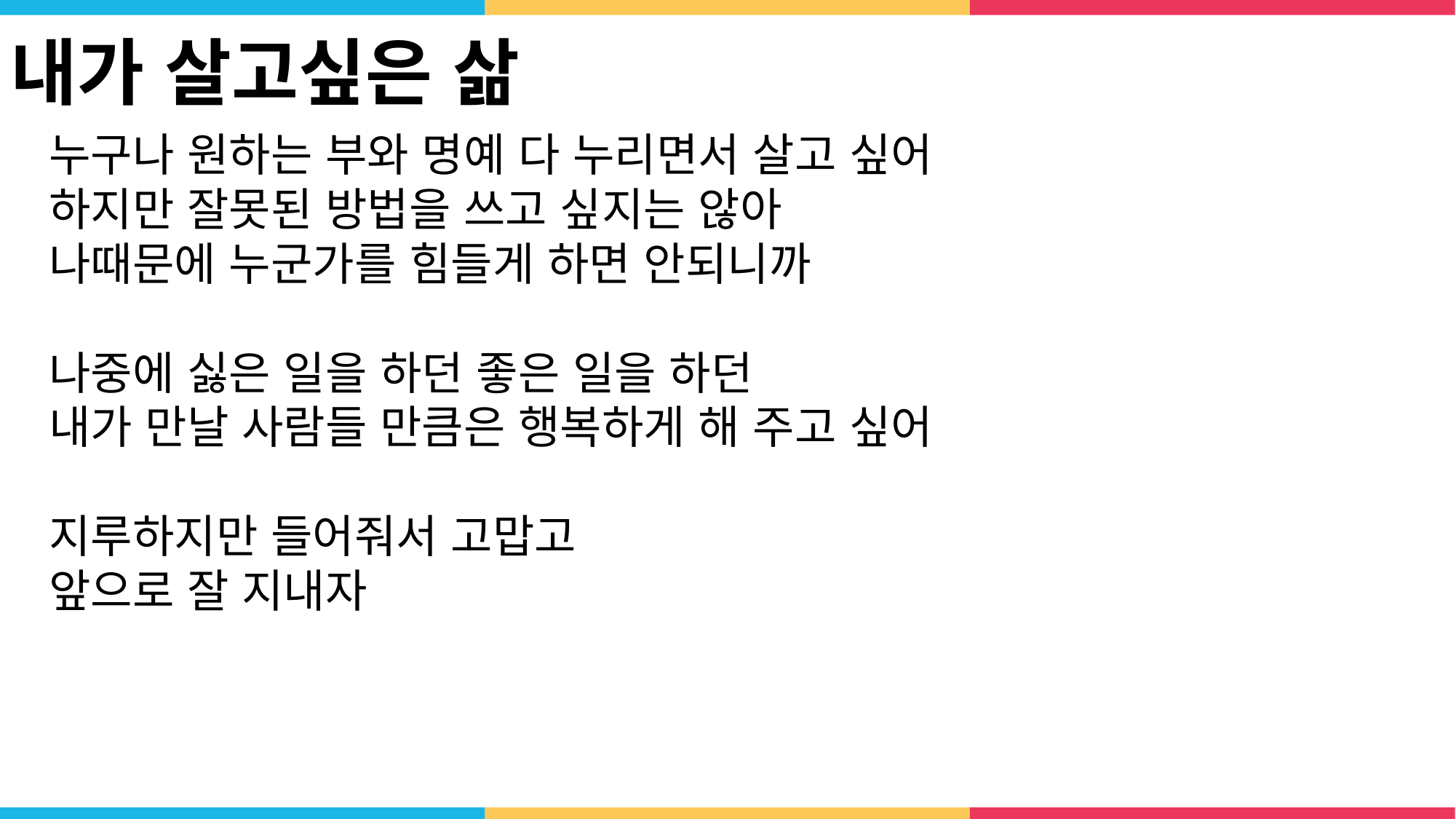

내가 살고싶은 삶
누구나 원하는 부와 명예 다 누리면서 살고 싶어
하지만 잘못된 방법을 쓰고 싶지는 않아
나때문에 누군가를 힘들게 하면 안되니까

나중에 싫은 일을 하던 좋은 일을 하던
내가 만날 사람들 만큼은 행복하게 해 주고 싶어

지루하지만 들어줘서 고맙고
앞으로 잘 지내자